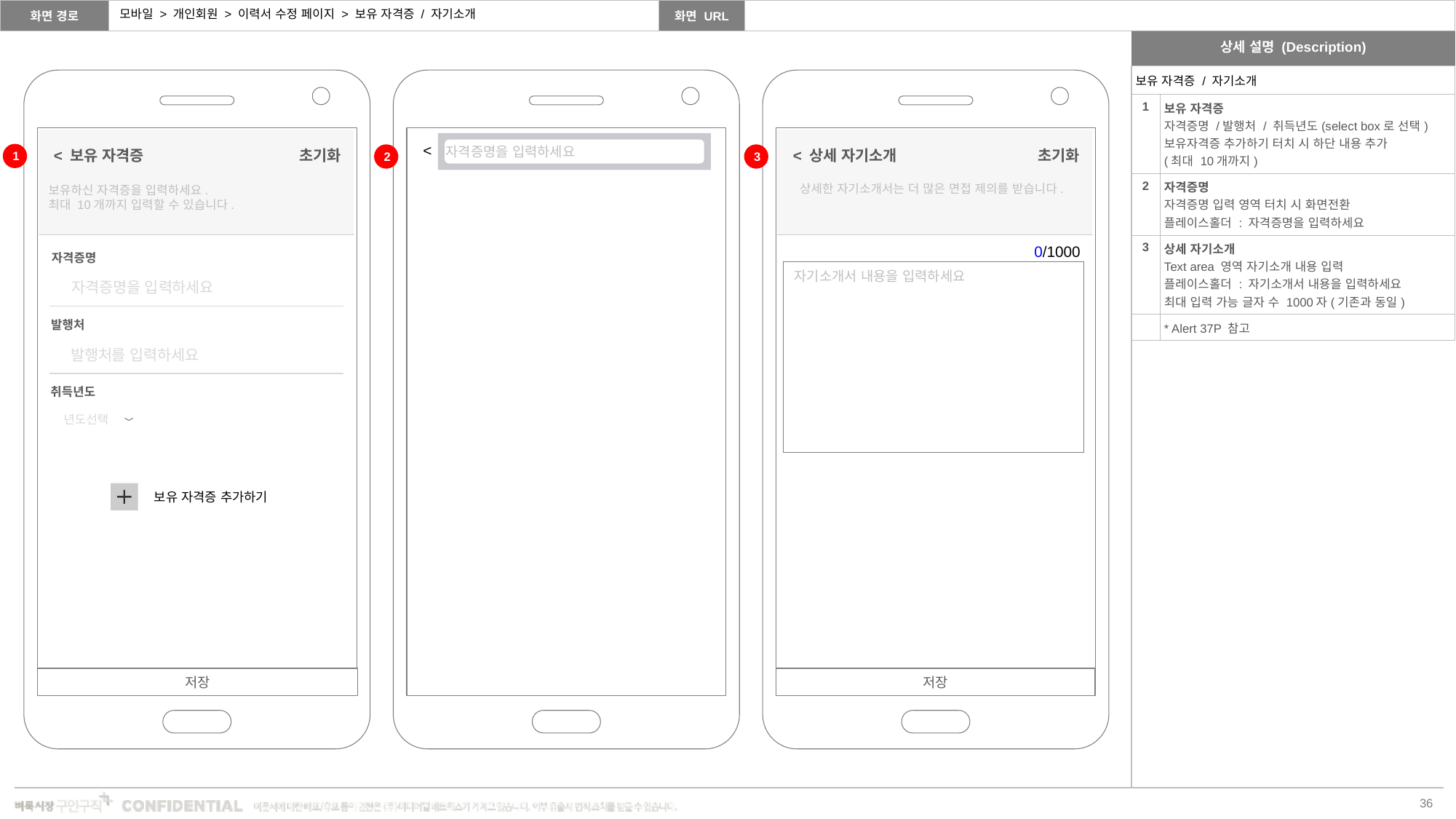

모바일 > 개인회원 > 이력서 수정 페이지 > 보유 자격증 / 자기소개

| 보유 자격증 / 자기소개 |  |
| --- | --- |
| 1 | 보유 자격증 자격증명 /발행처 / 취득년도(select box로 선택) 보유자격증 추가하기 터치 시 하단 내용 추가 (최대 10개까지) |
| 2 | 자격증명 자격증명 입력 영역 터치 시 화면전환 플레이스홀더 : 자격증명을 입력하세요 |
| 3 | 상세 자기소개 Text area 영역 자기소개 내용 입력 플레이스홀더 : 자기소개서 내용을 입력하세요 최대 입력 가능 글자 수 1000자(기존과 동일) |
|  | \* Alert 37P 참고 |

자격증명을 입력하세요
<
< 보유 자격증
초기화
< 상세 자기소개
초기화
1
2
3
상세한 자기소개서는 더 많은 면접 제의를 받습니다.
보유하신 자격증을 입력하세요.
최대 10개까지 입력할 수 있습니다.
0/1000
자격증명
자기소개서 내용을 입력하세요
자격증명을 입력하세요
발행처
발행처를 입력하세요
취득년도
년도선택

보유 자격증 추가하기

저장
저장